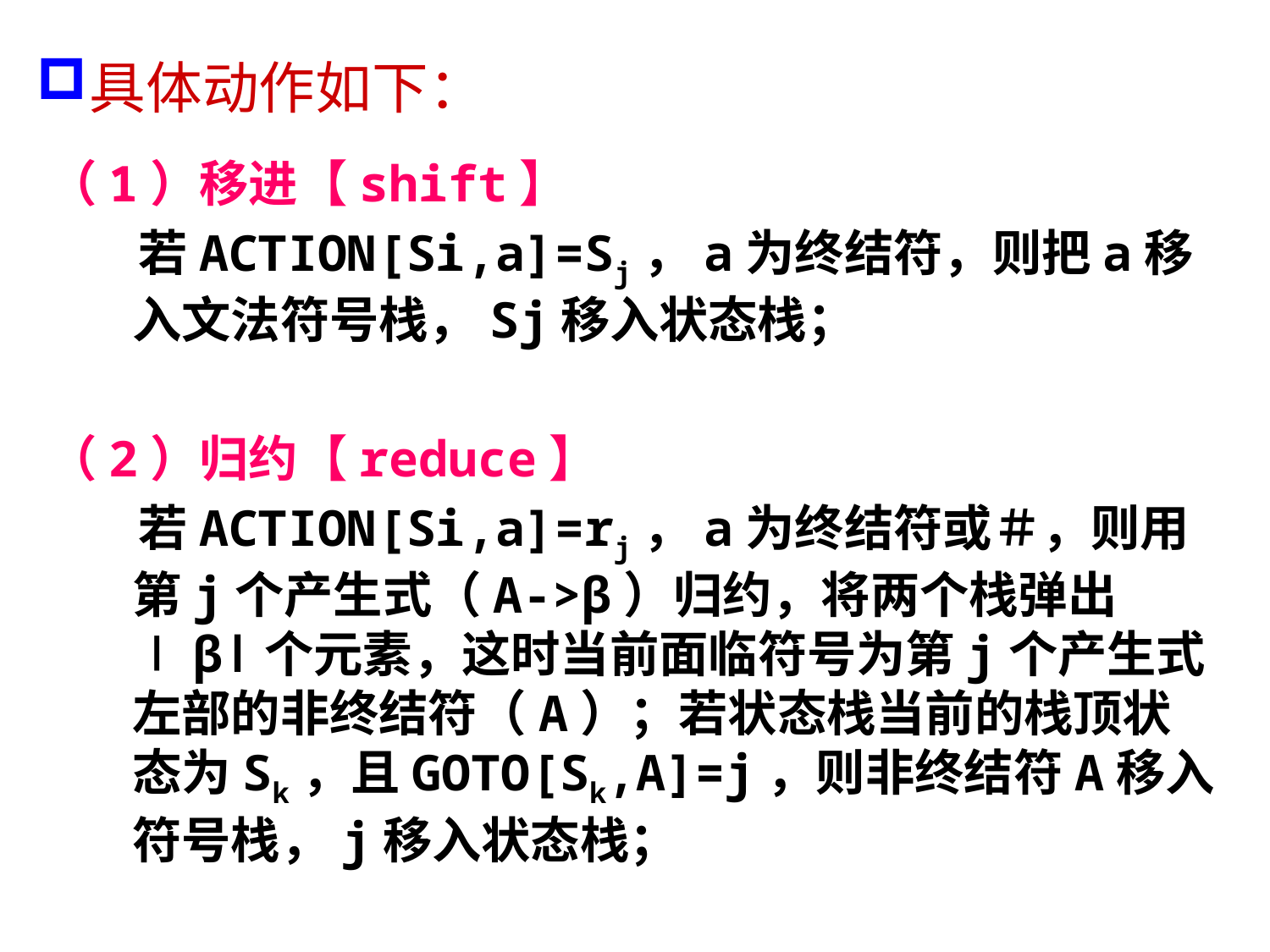

具体动作如下：
（1）移进【shift】
       若ACTION[Si,a]=Sj，a为终结符，则把a移入文法符号栈，Sj移入状态栈；

（2）归约【reduce】
       若ACTION[Si,a]=rj，a为终结符或＃，则用第j个产生式（A->β）归约，将两个栈弹出∣β∣个元素，这时当前面临符号为第j个产生式左部的非终结符（A）；若状态栈当前的栈顶状态为Sk，且GOTO[Sk,A]=j，则非终结符A移入符号栈，j移入状态栈；